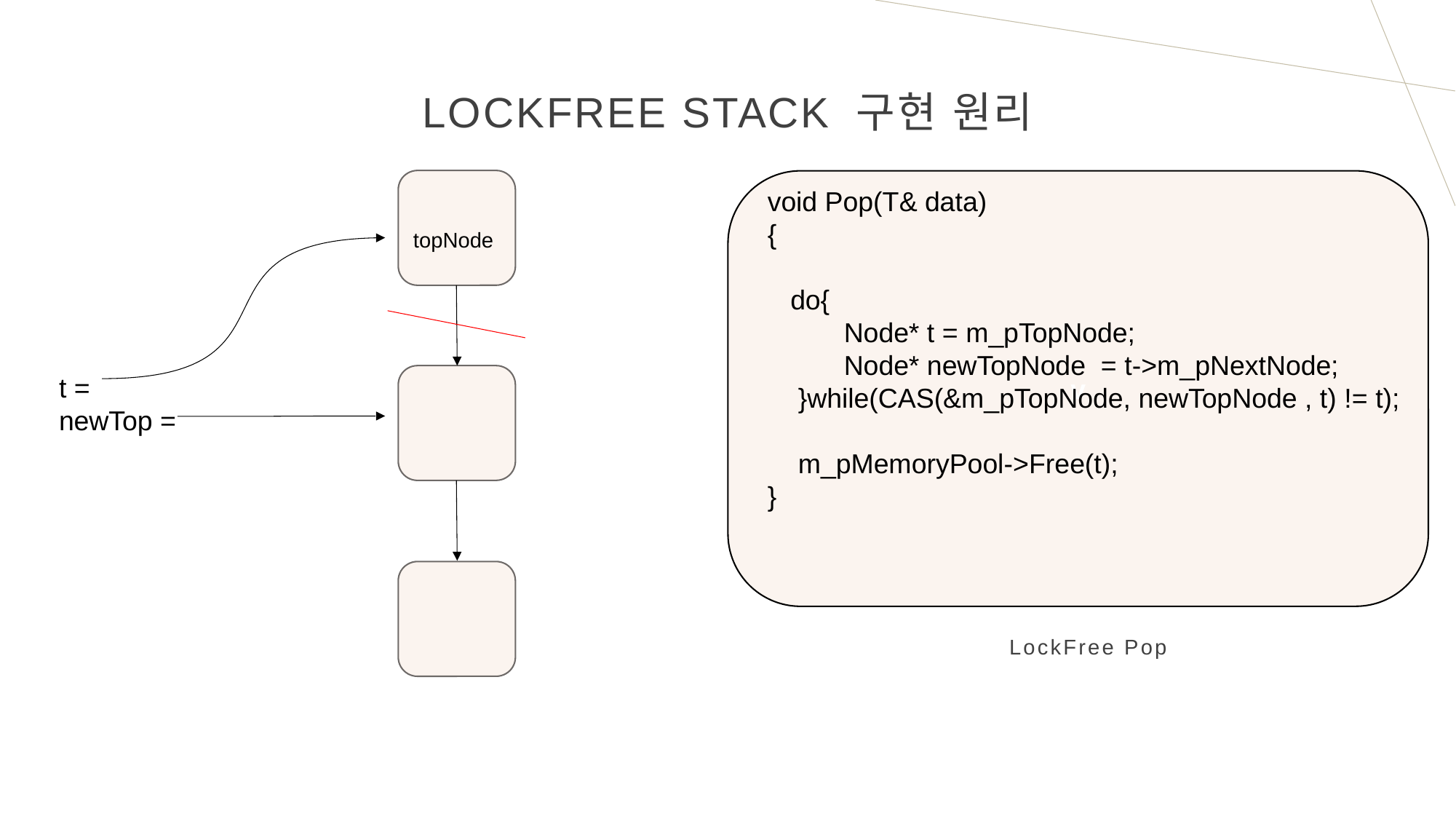

# LOCKFREE STACK 구현 원리

v
void Pop(T& data)
{

   do{
          Node* t = m_pTopNode;
          Node* newTopNode  = t->m_pNextNode;
    }while(CAS(&m_pTopNode, newTopNode , t) != t);

    m_pMemoryPool->Free(t);
}
topNode
t =
newTop =

LockFree Pop